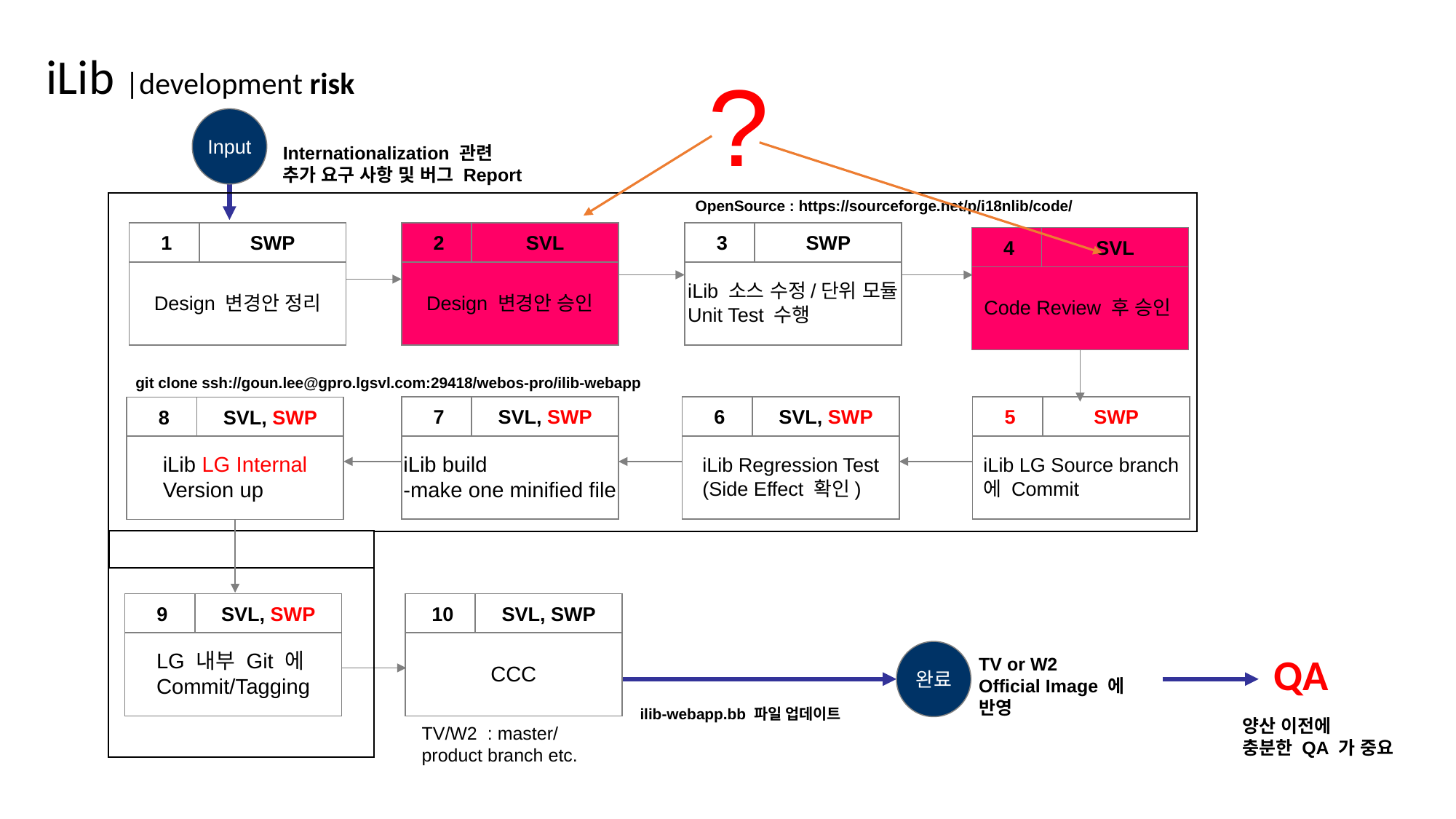

# iLib |development risk
?
Input
Internationalization 관련
추가 요구 사항 및 버그 Report
OpenSource : https://sourceforge.net/p/i18nlib/code/

1
SWP
2
SVL
3
SWP
4
SVL
Design 변경안 정리
Design 변경안 승인
iLib 소스 수정/단위 모듈 Unit Test 수행
Code Review 후 승인
git clone ssh://goun.lee@gpro.lgsvl.com:29418/webos-pro/ilib-webapp
7
SVL, SWP
6
SVL, SWP
5
SWP
8
SVL, SWP
iLib build
-make one minified file
iLib Regression Test
(Side Effect 확인)
iLib LG Source branch
에 Commit
iLib LG Internal Version up

9
SVL, SWP
10
SVL, SWP
LG 내부 Git 에 Commit/Tagging
CCC
완료
QA
TV or W2
Official Image 에 반영
ilib-webapp.bb 파일 업데이트
양산 이전에
충분한 QA 가 중요
TV/W2  : master/product branch etc.